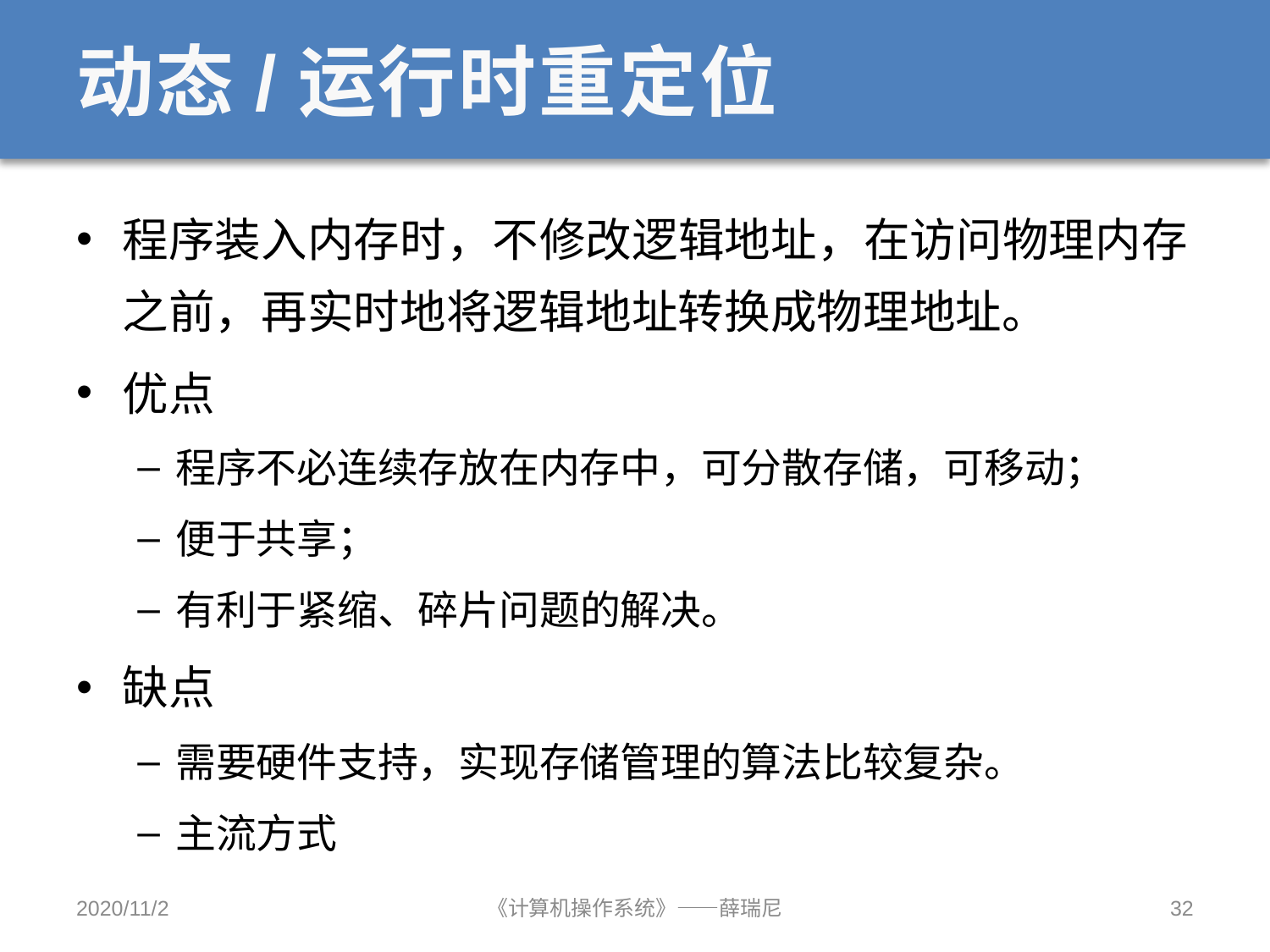

# 动态/运行时重定位
程序装入内存时，不修改逻辑地址，在访问物理内存之前，再实时地将逻辑地址转换成物理地址。
优点
程序不必连续存放在内存中，可分散存储，可移动；
便于共享；
有利于紧缩、碎片问题的解决。
缺点
需要硬件支持，实现存储管理的算法比较复杂。
主流方式
2020/11/2
《计算机操作系统》——薛瑞尼
32